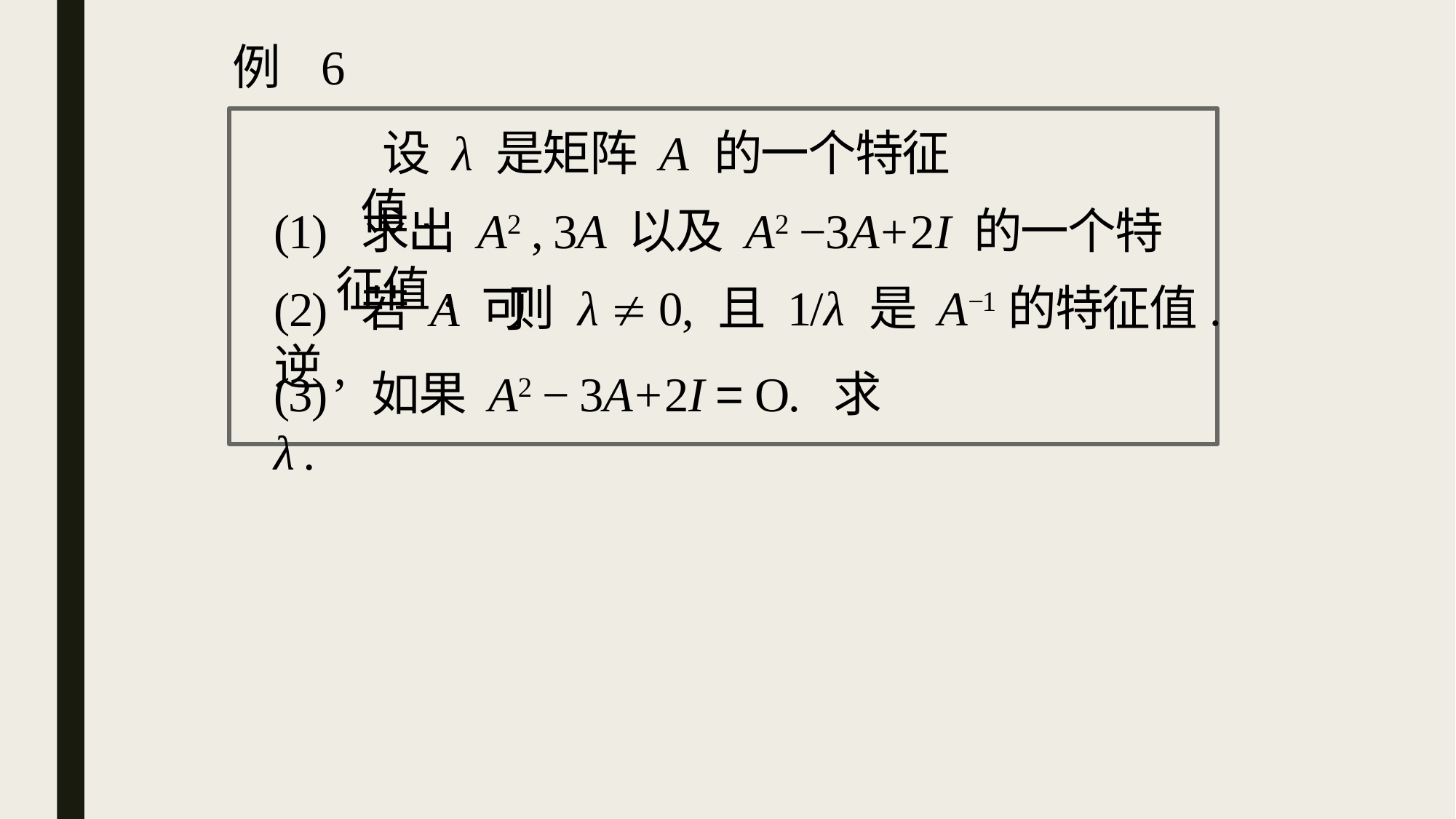

例   6

 设 λ 是矩阵 A 的一个特征值.
(1)  求出 A2 , 3A 以及 A2 −3A+2I 的一个特征值.
则 λ ≠ 0, 且 1/λ 是 A−1的特征值.
(2)  若 A 可逆,
(3)   如果 A2 − 3A+2I = O.  求 λ .